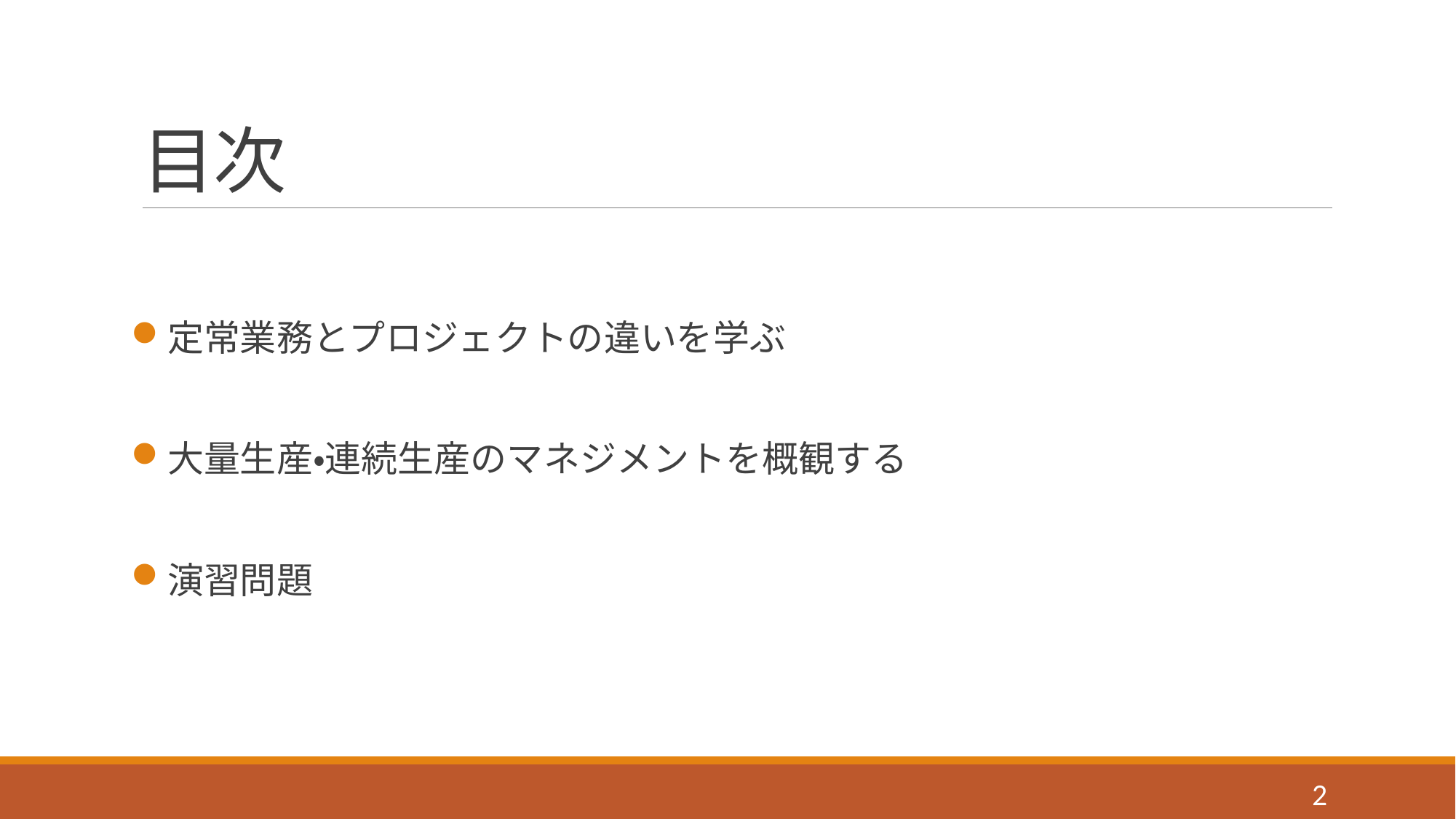

# 目次
定常業務とプロジェクトの違いを学ぶ

大量生産・連続生産のマネジメントを概観する

演習問題
2